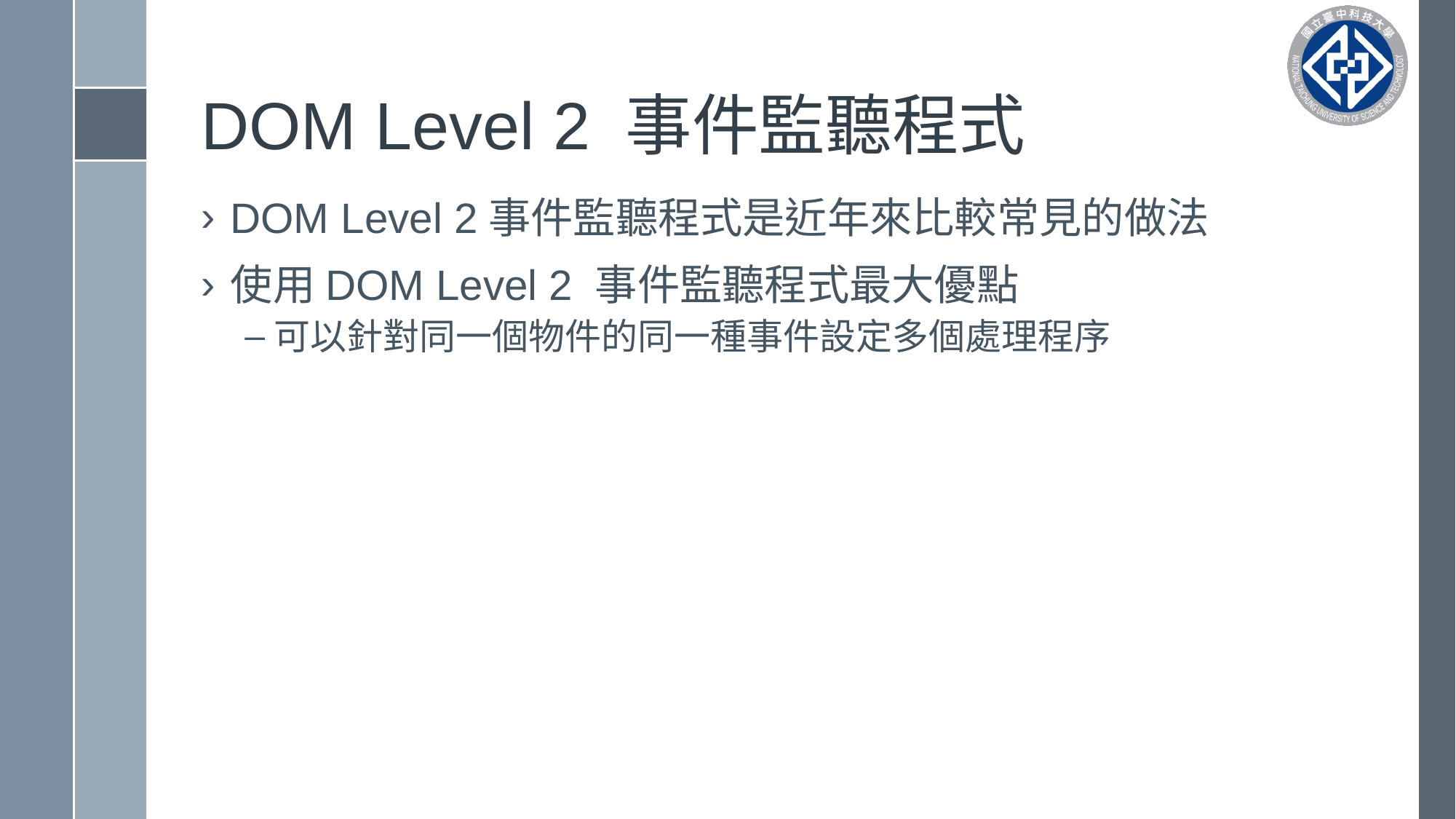

# DOM Level 2 事件監聽程式
DOM Level 2事件監聽程式是近年來比較常見的做法
使用DOM Level 2 事件監聽程式最大優點
可以針對同一個物件的同一種事件設定多個處理程序